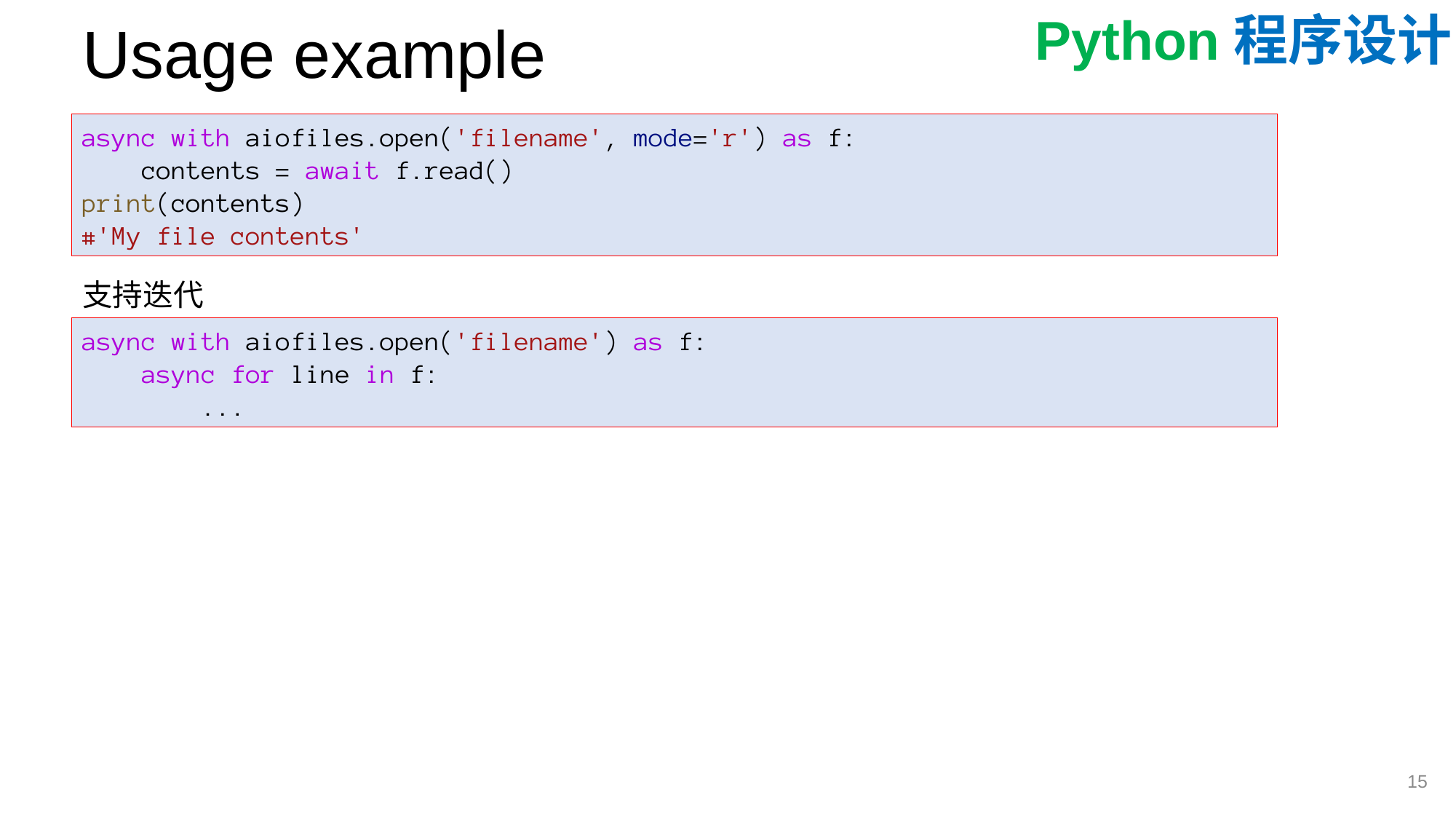

# Usage example
async with aiofiles.open('filename', mode='r') as f:
    contents = await f.read()
print(contents)
#'My file contents'
支持迭代
async with aiofiles.open('filename') as f:
    async for line in f:
        ...
15